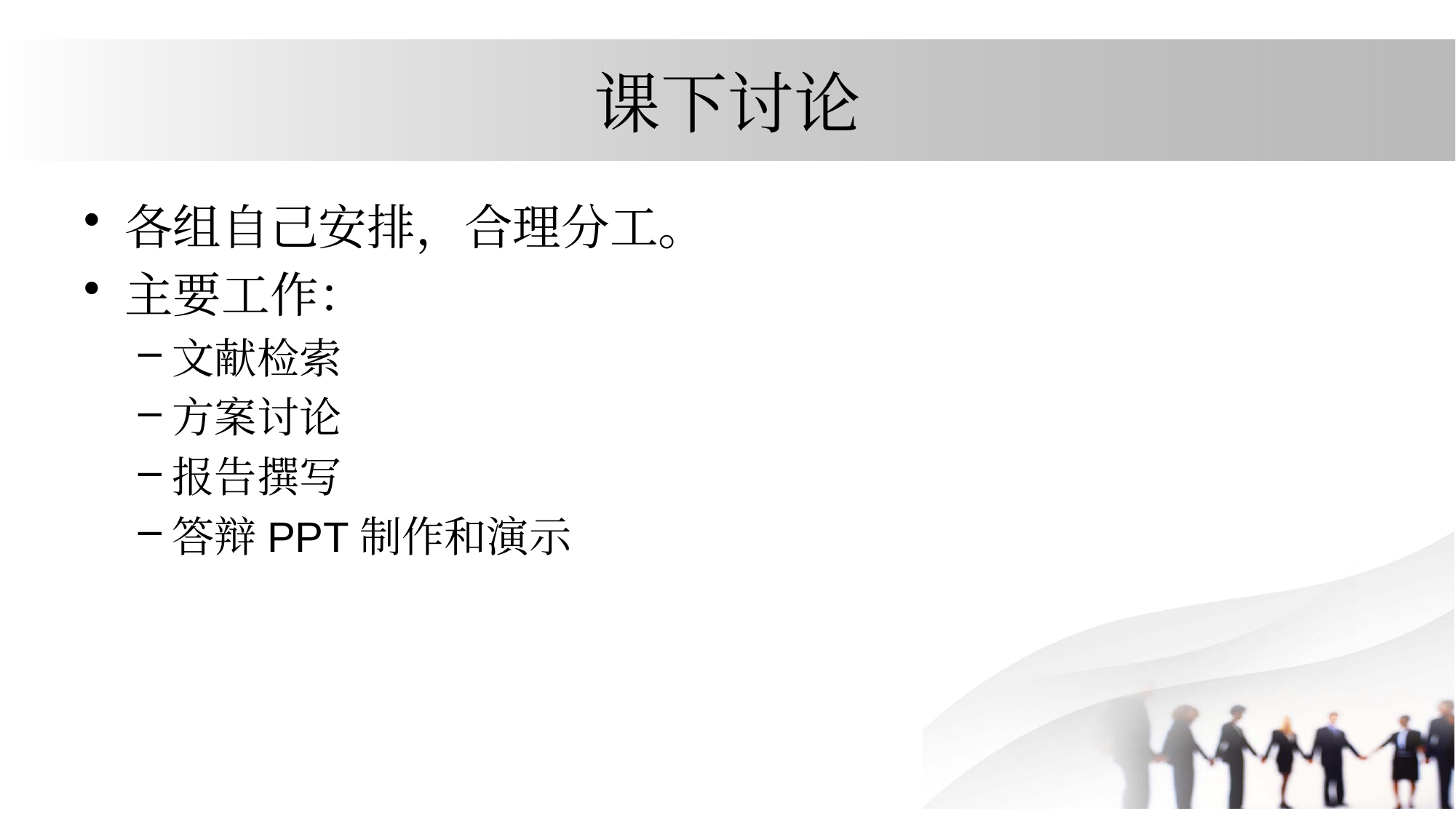

# 课下讨论
各组自己安排，合理分工。
主要工作：
文献检索
方案讨论
报告撰写
答辩PPT制作和演示